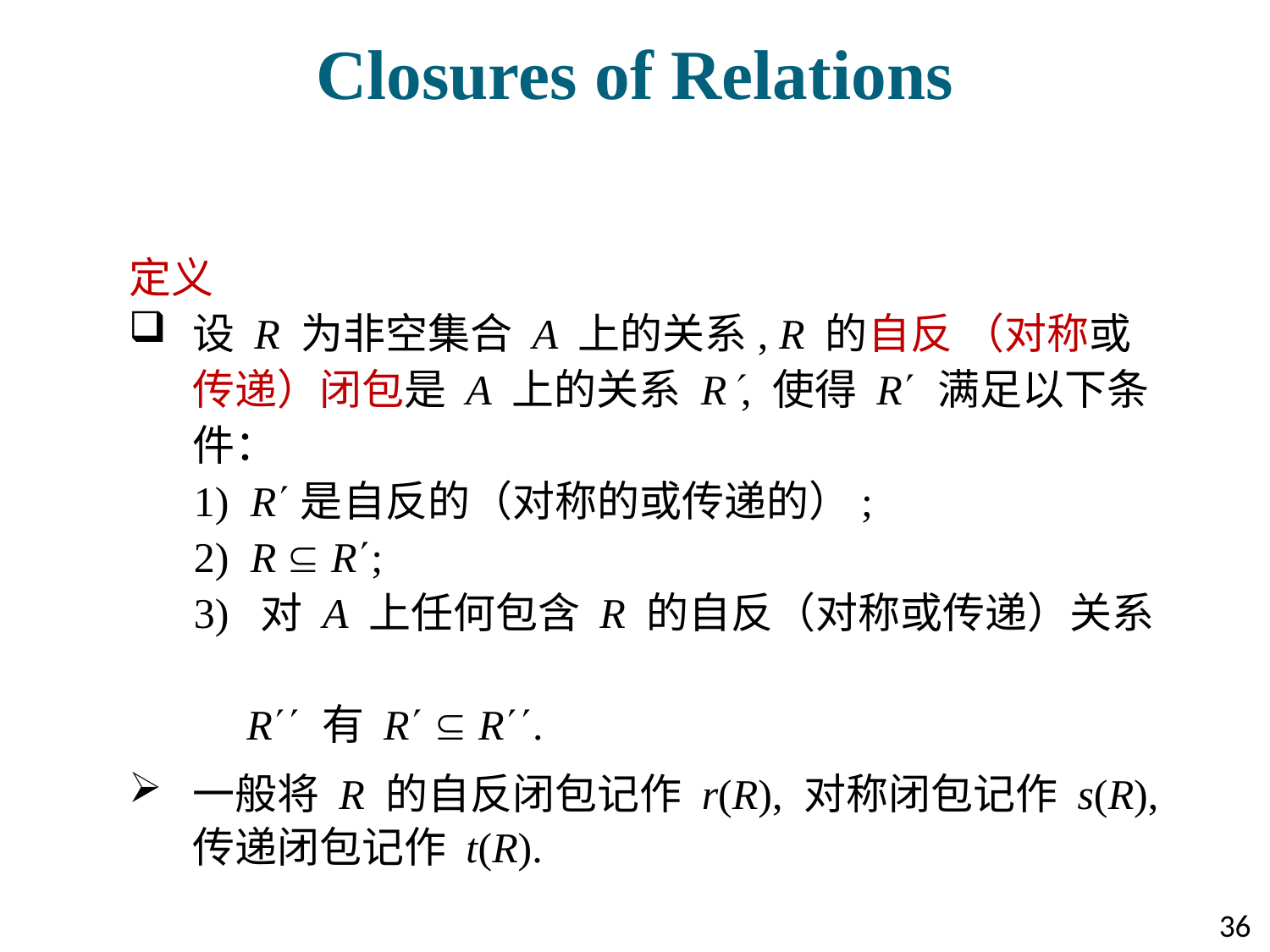

# Closures of Relations
定义
设 R 为非空集合 A 上的关系, R 的自反 （对称或传递）闭包是 A 上的关系 R′, 使得 R′ 满足以下条件：
1)  R′是自反的（对称的或传递的）;
2)  R ⊆ R′;
3)  对 A 上任何包含 R 的自反（对称或传递）关系
     R′′ 有 R′ ⊆ R′′.

一般将 R 的自反闭包记作 r(R), 对称闭包记作 s(R), 传递闭包记作 t(R).